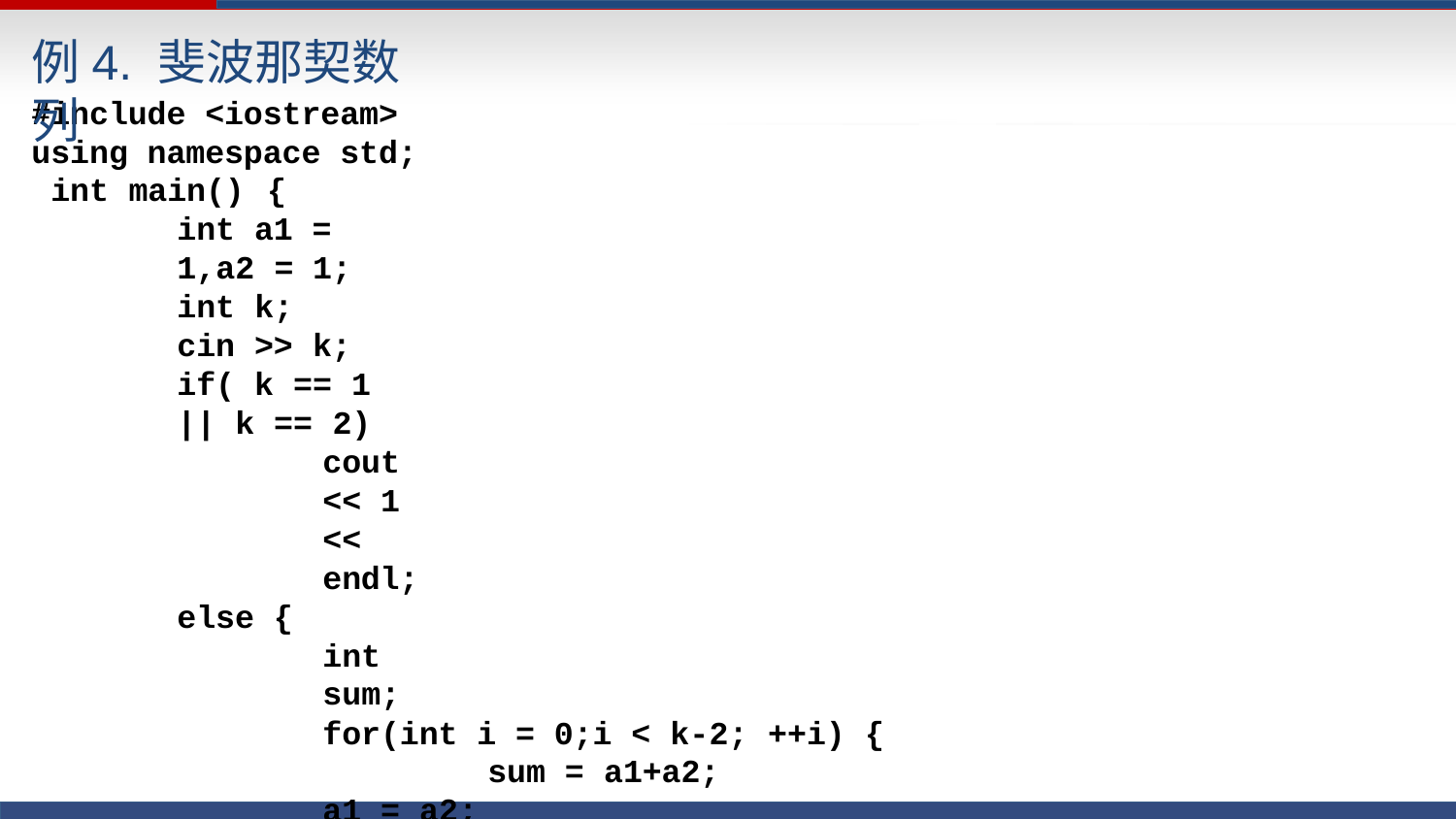

# 例4. 斐波那契数列
#include <iostream>  using namespace std;  int main()	{
int a1 = 1,a2 = 1; int k;
cin >> k;
if( k == 1 || k == 2)
cout << 1 << endl;
else {
int sum;
for(int i = 0;i < k-2; ++i) {  sum = a1+a2;
a1 = a2;
a2 = sum;
}
cout << a2 << endl;
}
return 0;
}